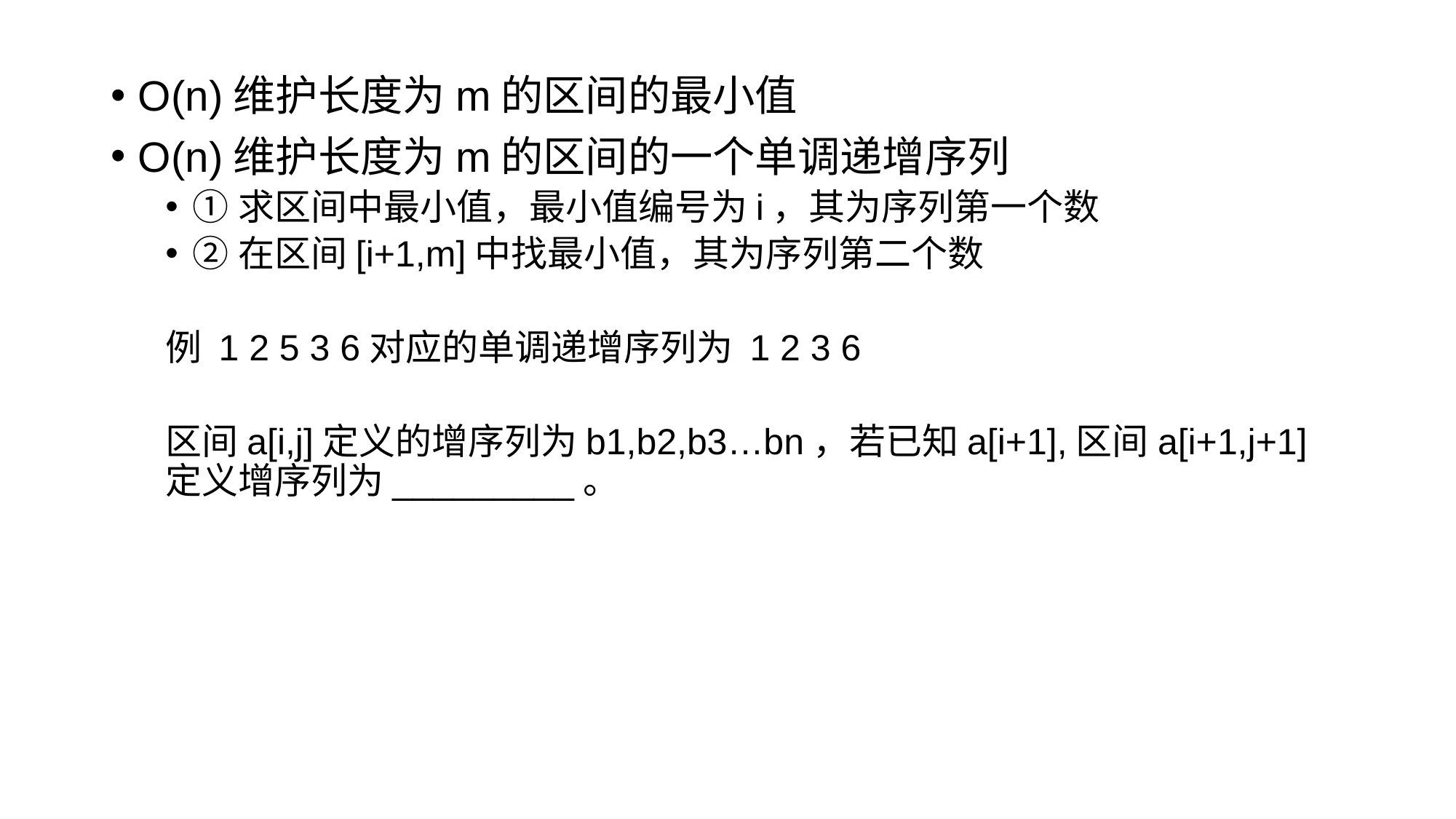

O(n)维护长度为m的区间的最小值
O(n)维护长度为m的区间的一个单调递增序列
①求区间中最小值，最小值编号为i，其为序列第一个数
②在区间[i+1,m]中找最小值，其为序列第二个数

例 1 2 5 3 6对应的单调递增序列为 1 2 3 6

区间a[i,j]定义的增序列为b1,b2,b3…bn，若已知a[i+1],区间a[i+1,j+1]定义增序列为_________。